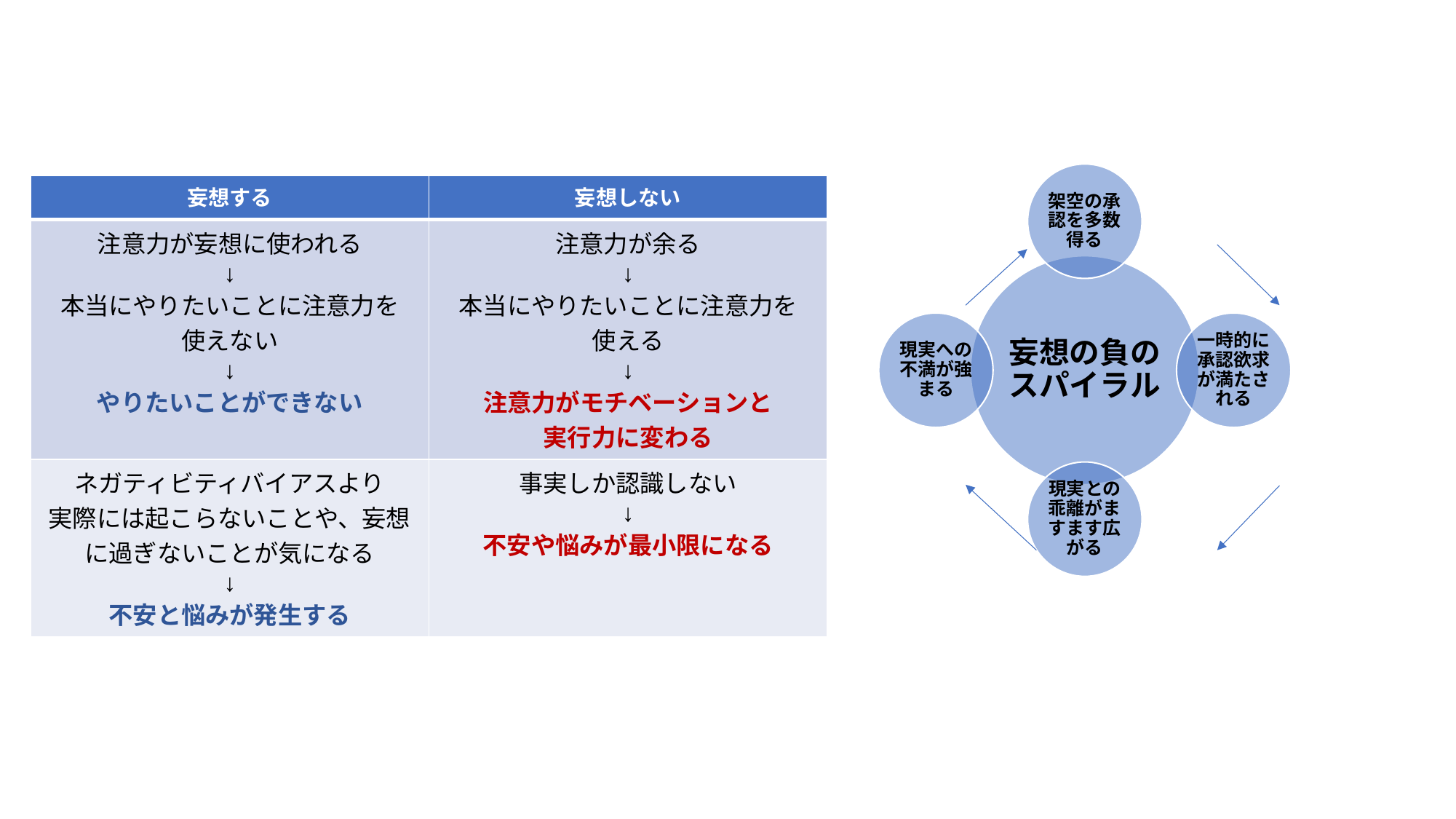

妄想の負のスパイラル
架空の承認を多数得る
一時的に承認欲求が満たされる
現実との乖離がますます広がる
現実への不満が強まる
| 妄想する | 妄想しない |
| --- | --- |
| 注意力が妄想に使われる ↓ 本当にやりたいことに注意力を 使えない ↓ やりたいことができない | 注意力が余る ↓ 本当にやりたいことに注意力を 使える ↓ 注意力がモチベーションと 実行力に変わる |
| ネガティビティバイアスより 実際には起こらないことや、妄想に過ぎないことが気になる ↓ 不安と悩みが発生する | 事実しか認識しない ↓ 不安や悩みが最小限になる |